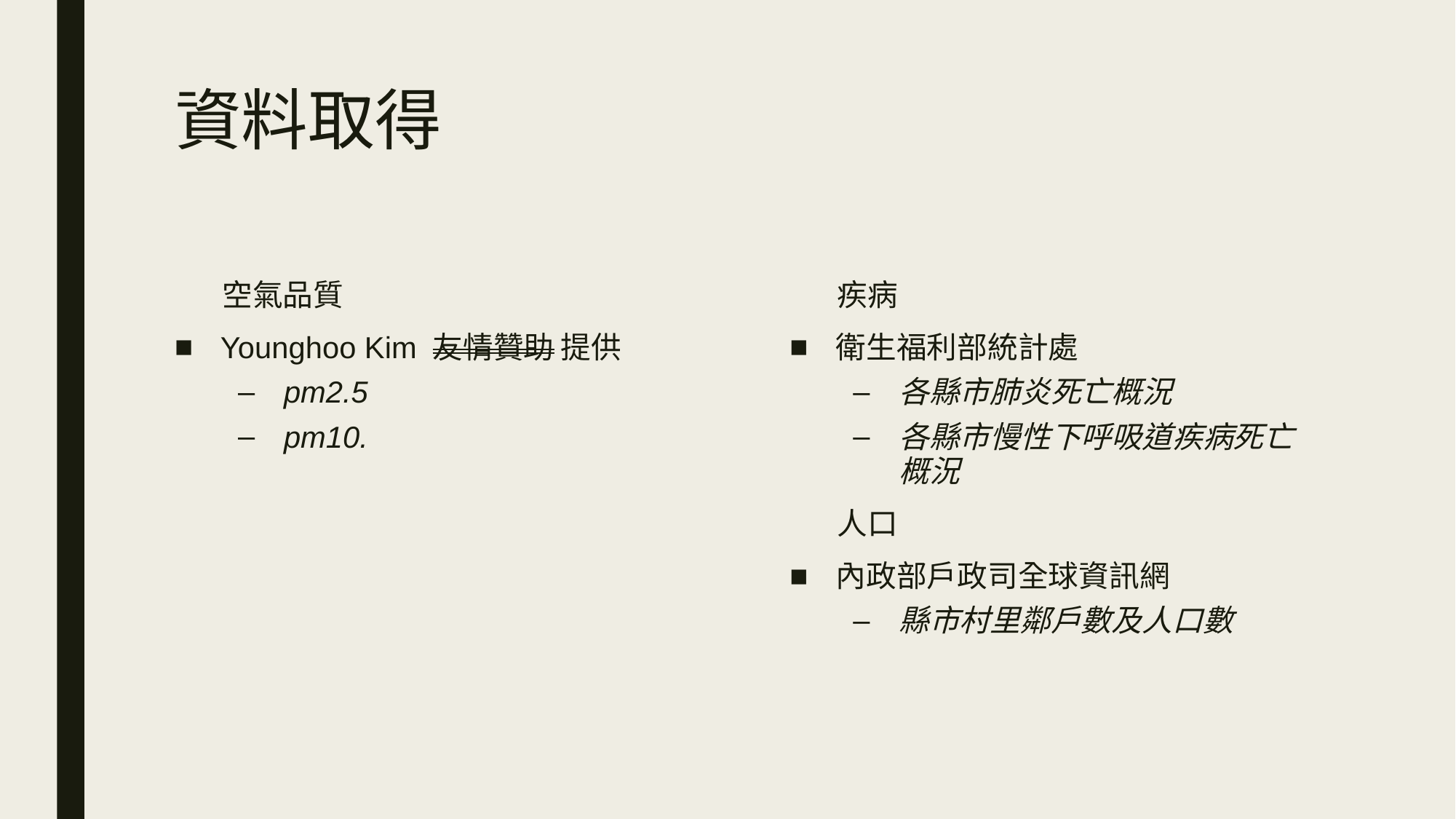

# 資料取得
      空氣品質
Younghoo Kim 友情贊助 提供
pm2.5
pm10.

      疾病
衛生福利部統計處
各縣市肺炎死亡概況
各縣市慢性下呼吸道疾病死亡概況
      人口
內政部戶政司全球資訊網
縣市村里鄰戶數及人口數